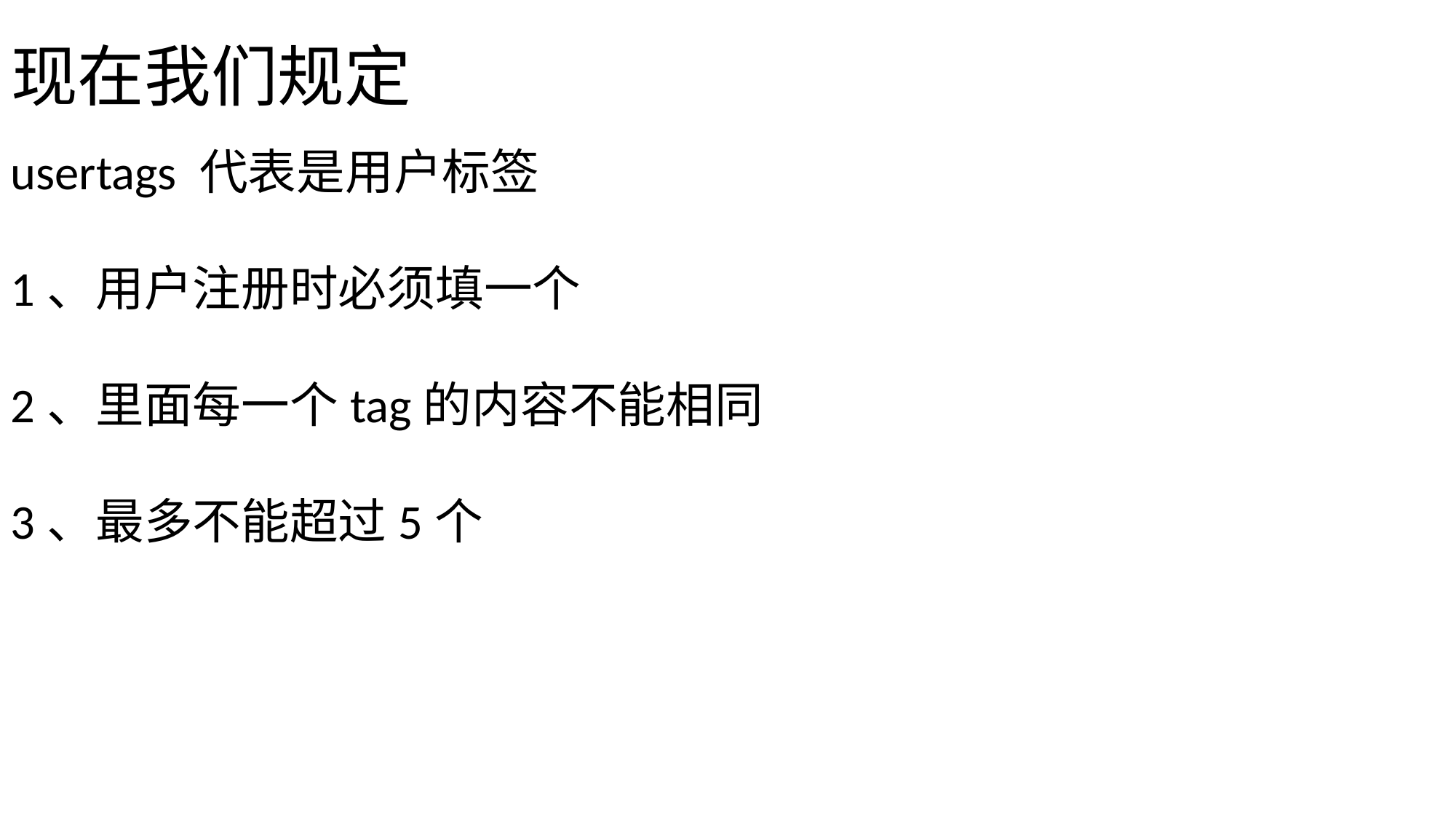

# 现在我们规定
usertags 代表是用户标签

1、用户注册时必须填一个

2、里面每一个tag的内容不能相同

3、最多不能超过5个